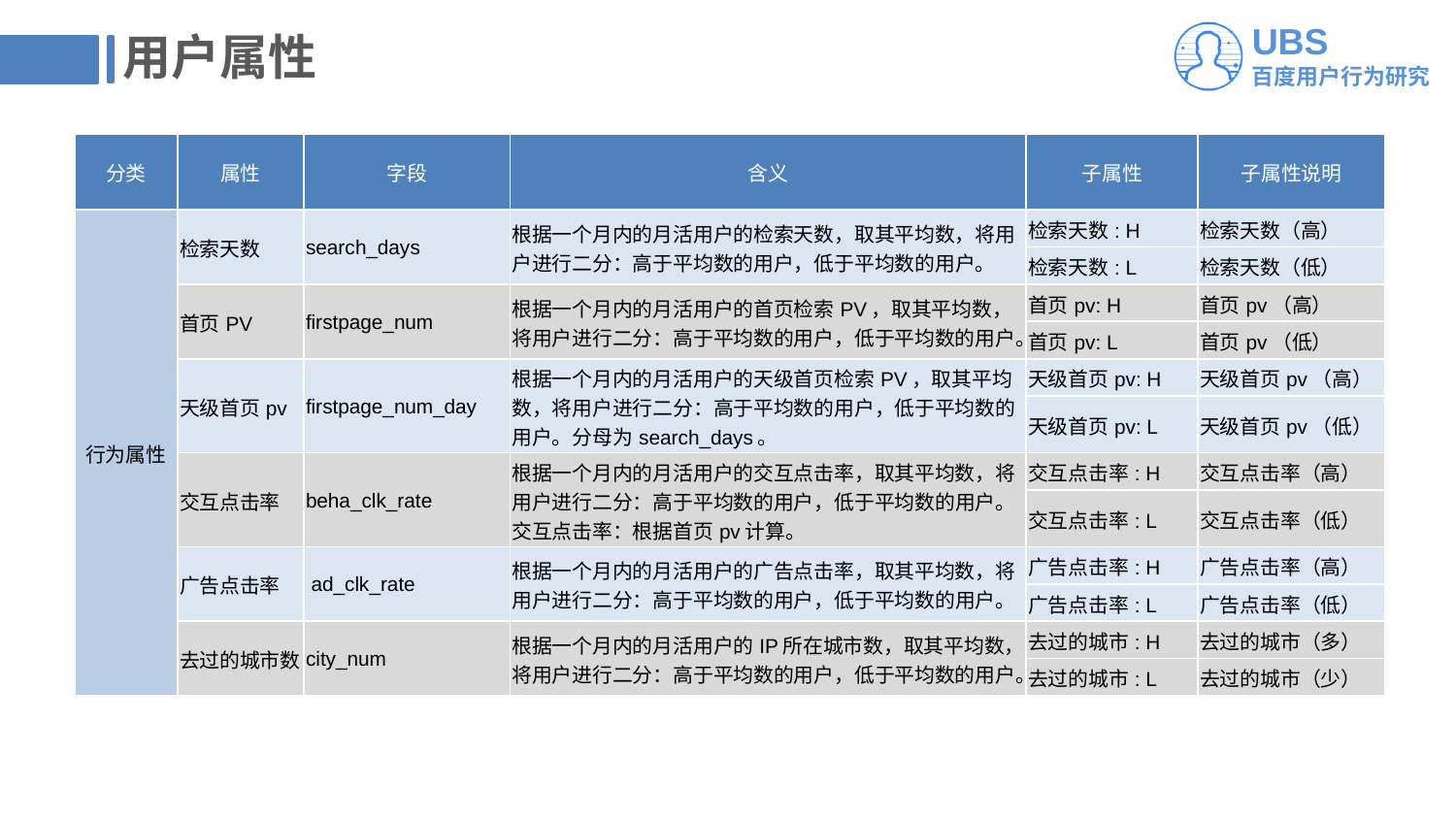

# 用户属性

| 分类 | 属性 | 字段 | 含义 | 子属性 | 子属性说明 |
| --- | --- | --- | --- | --- | --- |
| 行为属性 | 检索天数 | search\_days | 根据一个月内的月活用户的检索天数，取其平均数，将用户进行二分：高于平均数的用户，低于平均数的用户。 | 检索天数: H | 检索天数（高） |
|  |  |  |  | 检索天数: L | 检索天数（低） |
|  | 首页PV | firstpage\_num | 根据一个月内的月活用户的首页检索PV，取其平均数，将用户进行二分：高于平均数的用户，低于平均数的用户。 | 首页pv: H | 首页pv（高） |
|  |  |  |  | 首页pv: L | 首页pv（低） |
|  | 天级首页pv | firstpage\_num\_day | 根据一个月内的月活用户的天级首页检索PV，取其平均数，将用户进行二分：高于平均数的用户，低于平均数的用户。分母为search\_days。 | 天级首页pv: H | 天级首页pv（高） |
|  |  |  |  | 天级首页pv: L | 天级首页pv（低） |
|  | 交互点击率 | beha\_clk\_rate | 根据一个月内的月活用户的交互点击率，取其平均数，将用户进行二分：高于平均数的用户，低于平均数的用户。 交互点击率：根据首页pv计算。 | 交互点击率: H | 交互点击率（高） |
|  |  |  |  | 交互点击率: L | 交互点击率（低） |
|  | 广告点击率 | ad\_clk\_rate | 根据一个月内的月活用户的广告点击率，取其平均数，将用户进行二分：高于平均数的用户，低于平均数的用户。 | 广告点击率: H | 广告点击率（高） |
|  |  |  |  | 广告点击率: L | 广告点击率（低） |
|  | 去过的城市数 | city\_num | 根据一个月内的月活用户的IP所在城市数，取其平均数，将用户进行二分：高于平均数的用户，低于平均数的用户。 | 去过的城市: H | 去过的城市（多） |
|  |  |  |  | 去过的城市: L | 去过的城市（少） |